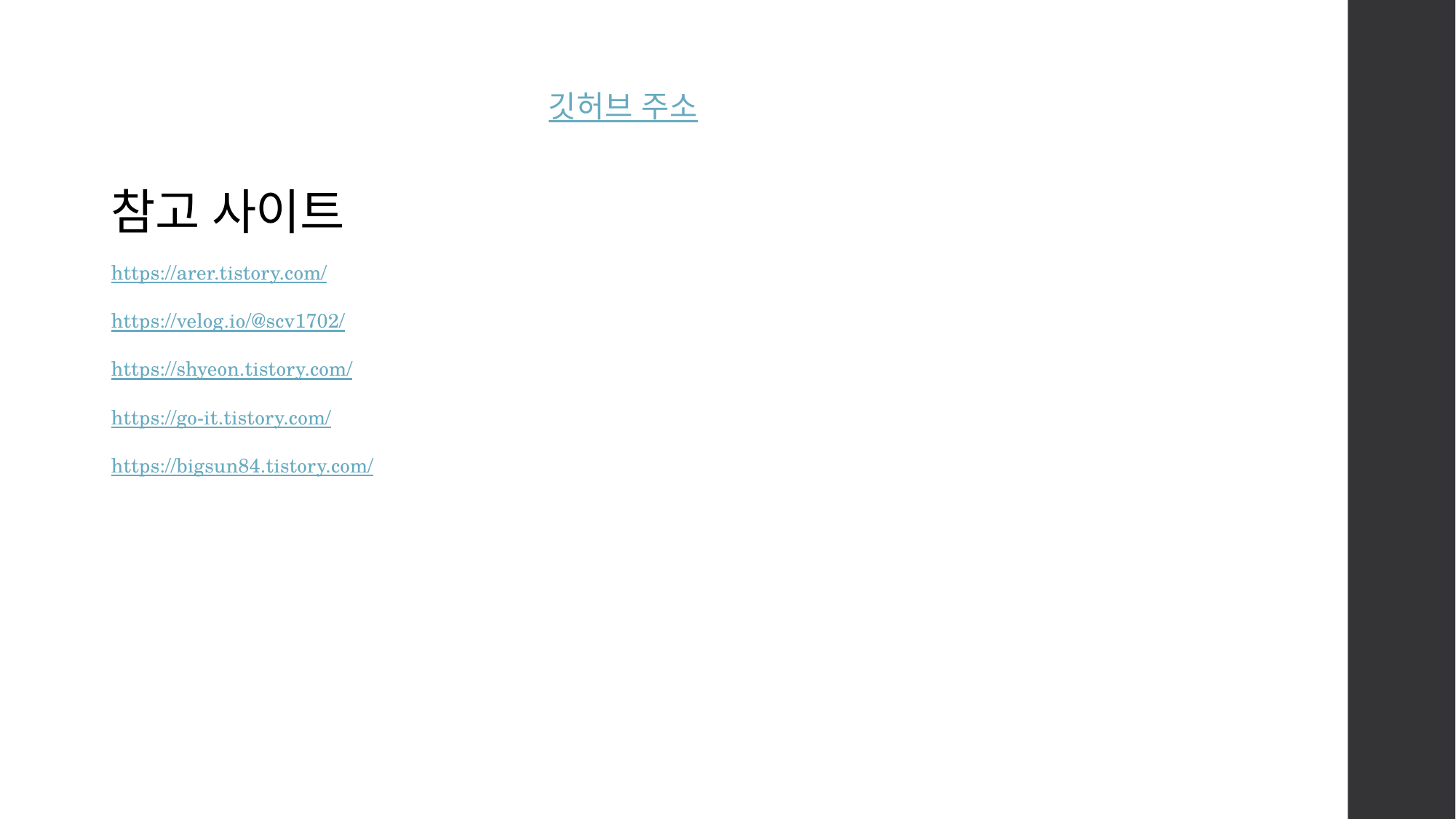

# 참고 사이트
깃허브 주소
https://arer.tistory.com/
https://velog.io/@scv1702/
https://shyeon.tistory.com/
https://go-it.tistory.com/
https://bigsun84.tistory.com/